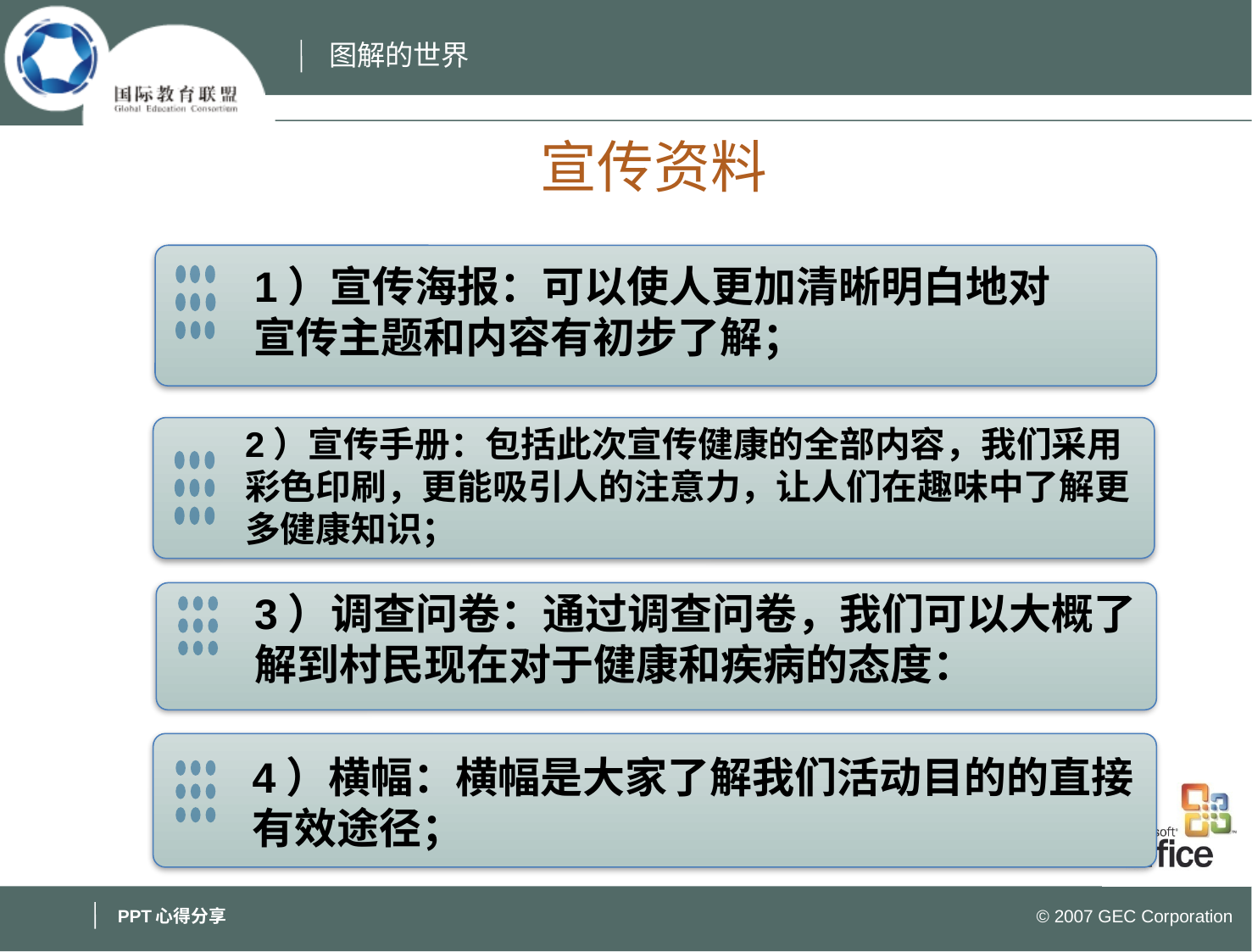

宣传资料

1）宣传海报：可以使人更加清晰明白地对宣传主题和内容有初步了解；

2）宣传手册：包括此次宣传健康的全部内容，我们采用彩色印刷，更能吸引人的注意力，让人们在趣味中了解更多健康知识；

3）调查问卷：通过调查问卷，我们可以大概了解到村民现在对于健康和疾病的态度：

4）横幅：横幅是大家了解我们活动目的的直接有效途径；